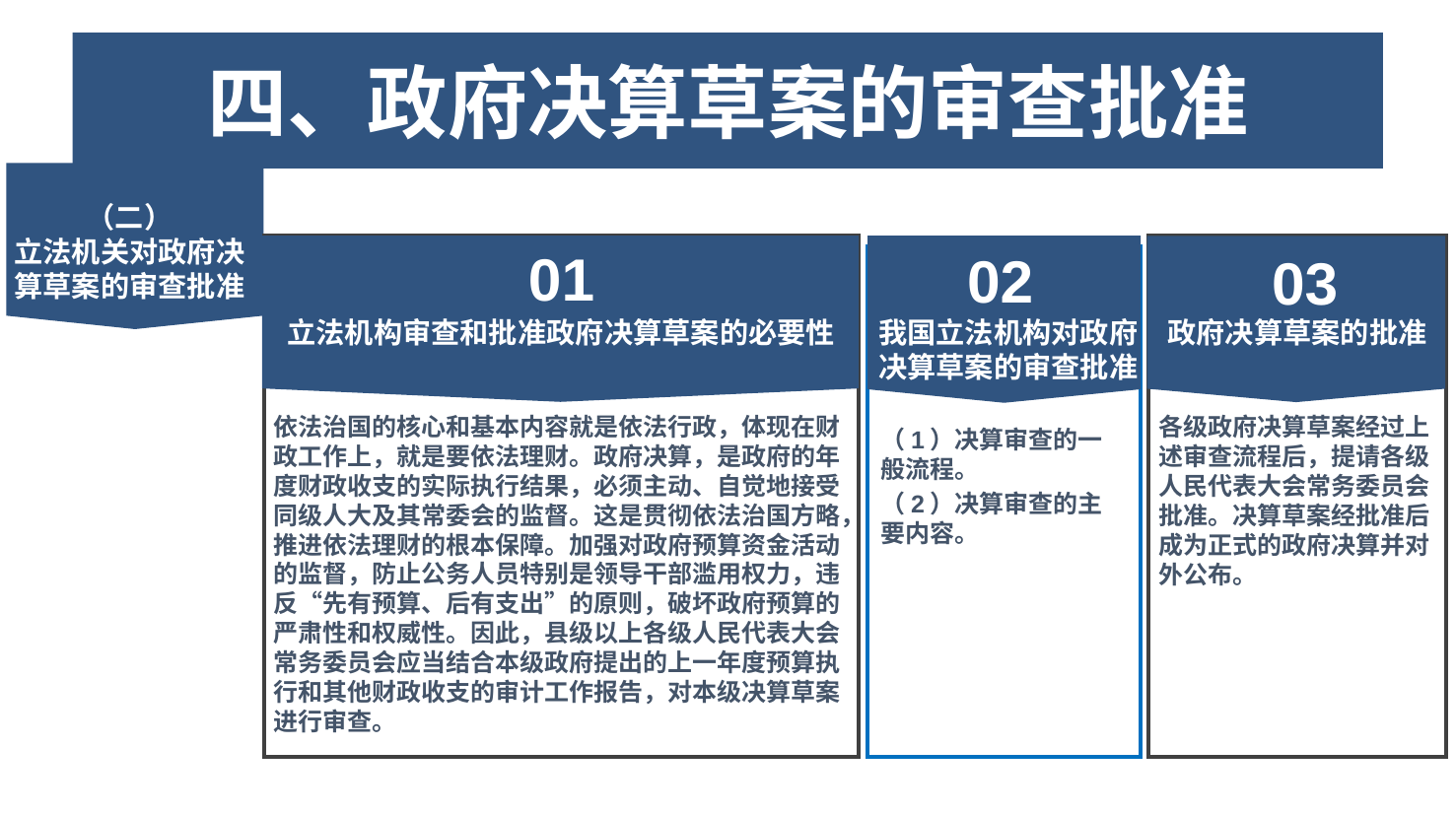

单击添加标题

四、政府决算草案的审查批准

（二）
立法机关对政府决算草案的审查批准
（三）作用

01

02
03

立法机构审查和批准政府决算草案的必要性
政府决算草案的批准
我国立法机构对政府决算草案的审查批准
依法治国的核心和基本内容就是依法行政，体现在财政工作上，就是要依法理财。政府决算，是政府的年度财政收支的实际执行结果，必须主动、自觉地接受同级人大及其常委会的监督。这是贯彻依法治国方略，推进依法理财的根本保障。加强对政府预算资金活动的监督，防止公务人员特别是领导干部滥用权力，违反“先有预算、后有支出”的原则，破坏政府预算的严肃性和权威性。因此，县级以上各级人民代表大会常务委员会应当结合本级政府提出的上一年度预算执行和其他财政收支的审计工作报告，对本级决算草案进行审查。
各级政府决算草案经过上述审查流程后，提请各级人民代表大会常务委员会批准。决算草案经批准后成为正式的政府决算并对外公布。
（1）决算审查的一般流程。
（2）决算审查的主要内容。